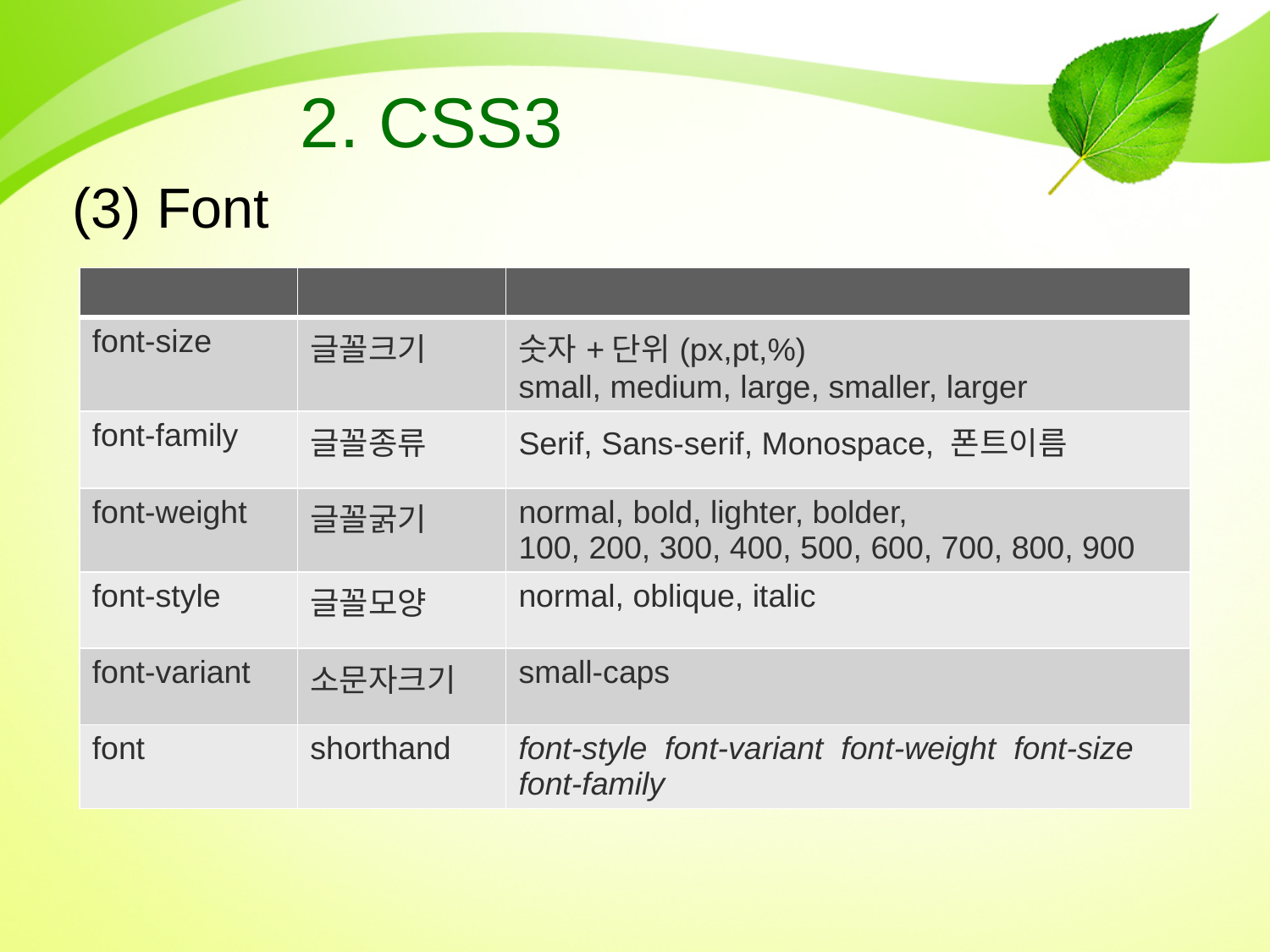

# 2. CSS3
(3) Font

|  |  |  |
| --- | --- | --- |
| font-size | 글꼴크기 | 숫자+단위(px,pt,%) small, medium, large, smaller, larger |
| font-family | 글꼴종류 | Serif, Sans-serif, Monospace, 폰트이름 |
| font-weight | 글꼴굵기 | normal, bold, lighter, bolder, 100, 200, 300, 400, 500, 600, 700, 800, 900 |
| font-style | 글꼴모양 | normal, oblique, italic |
| font-variant | 소문자크기 | small-caps |
| font | shorthand | font-style font-variant font-weight font-size font-family |